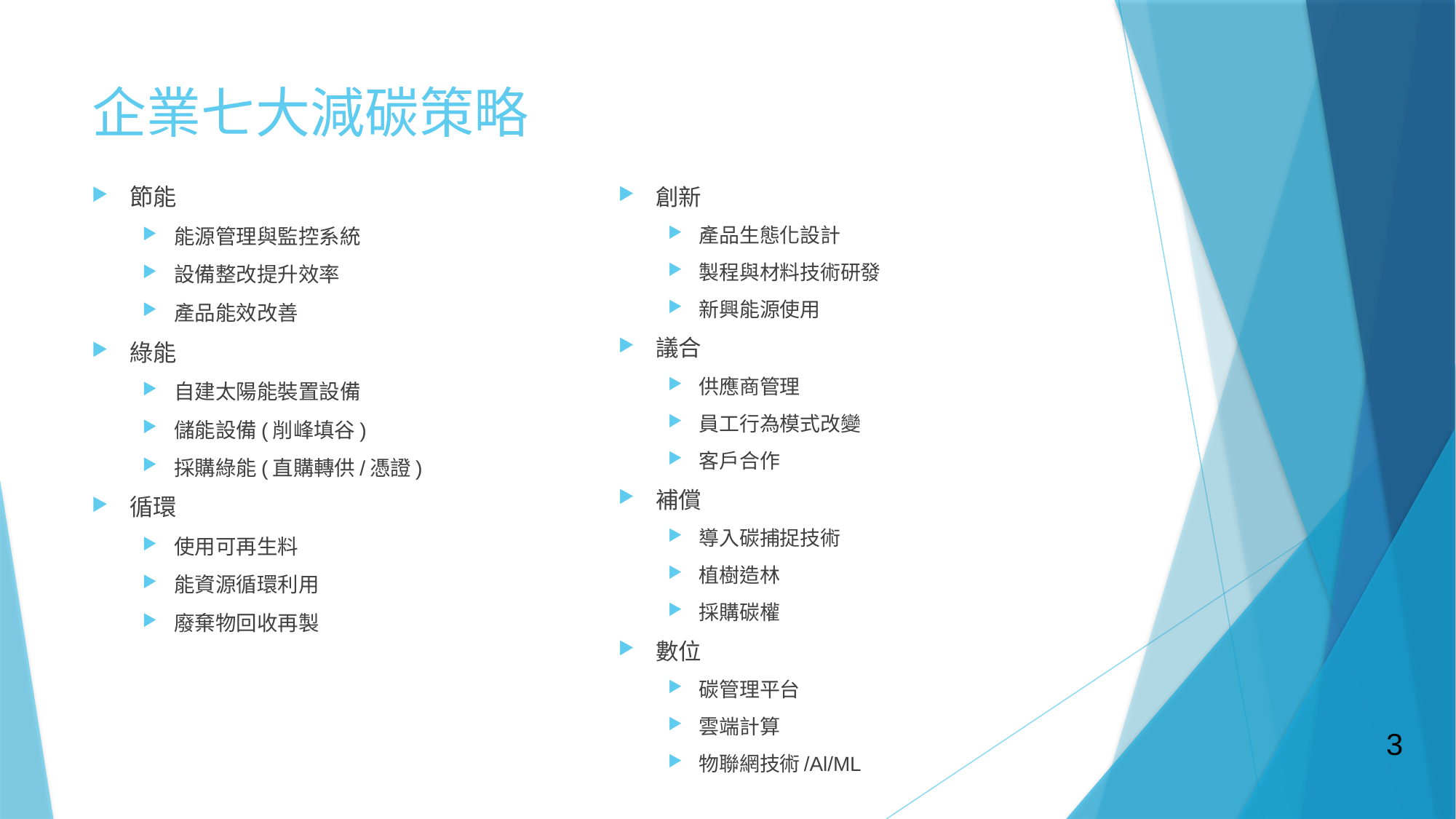

# 企業七大減碳策略
節能
能源管理與監控系統
設備整改提升效率
產品能效改善
綠能
自建太陽能裝置設備
儲能設備(削峰填谷)
採購綠能(直購轉供/憑證)
循環
使用可再生料
能資源循環利用
廢棄物回收再製
創新
產品生態化設計
製程與材料技術研發
新興能源使用
議合
供應商管理
員工行為模式改變
客戶合作
補償
導入碳捕捉技術
植樹造林
採購碳權
數位
碳管理平台
雲端計算
物聯網技術/Al/ML

3